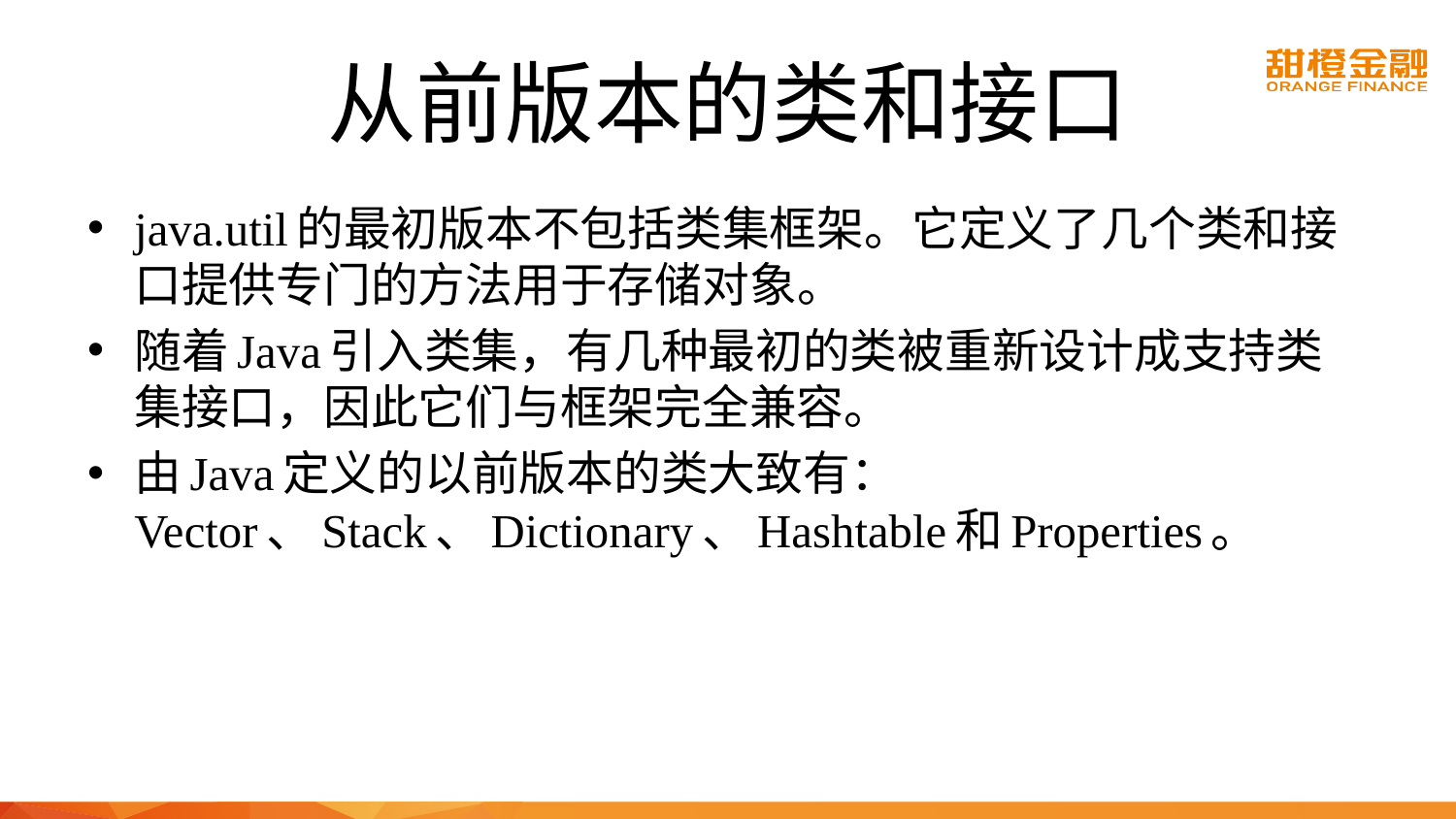

# 从前版本的类和接口
java.util的最初版本不包括类集框架。它定义了几个类和接口提供专门的方法用于存储对象。
随着Java引入类集，有几种最初的类被重新设计成支持类集接口，因此它们与框架完全兼容。
由Java定义的以前版本的类大致有：Vector、Stack、Dictionary、Hashtable和Properties。